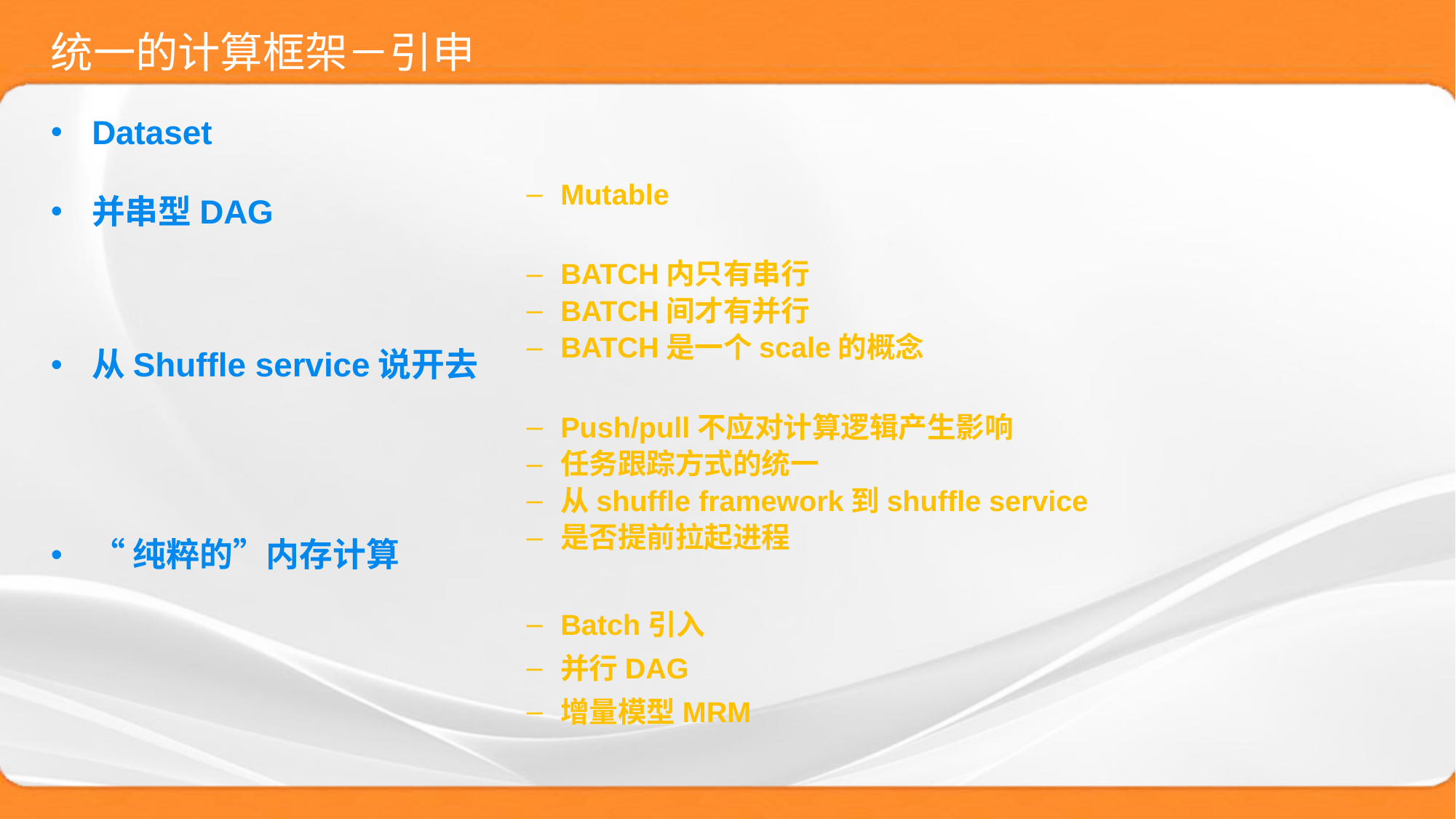

# 统一的计算框架－引申
Dataset

并串型DAG

从Shuffle service说开去

“纯粹的”内存计算

Mutable

BATCH内只有串行
BATCH间才有并行
BATCH是一个scale的概念

Push/pull不应对计算逻辑产生影响
任务跟踪方式的统一
从shuffle framework到shuffle service
是否提前拉起进程

Batch引入
并行DAG
增量模型MRM